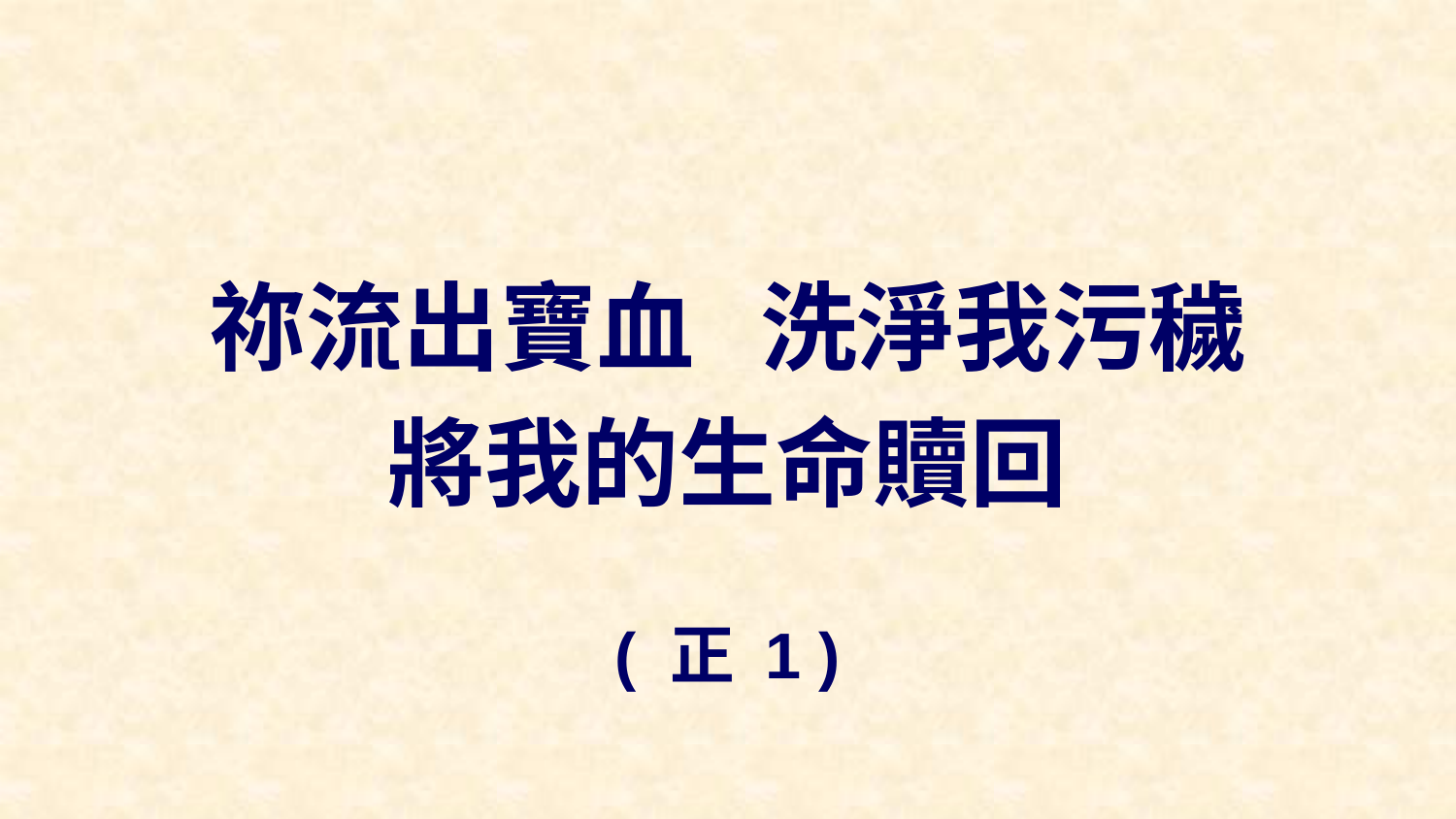

祢流出寶血   洗淨我污穢
將我的生命贖回
( 正 1 )